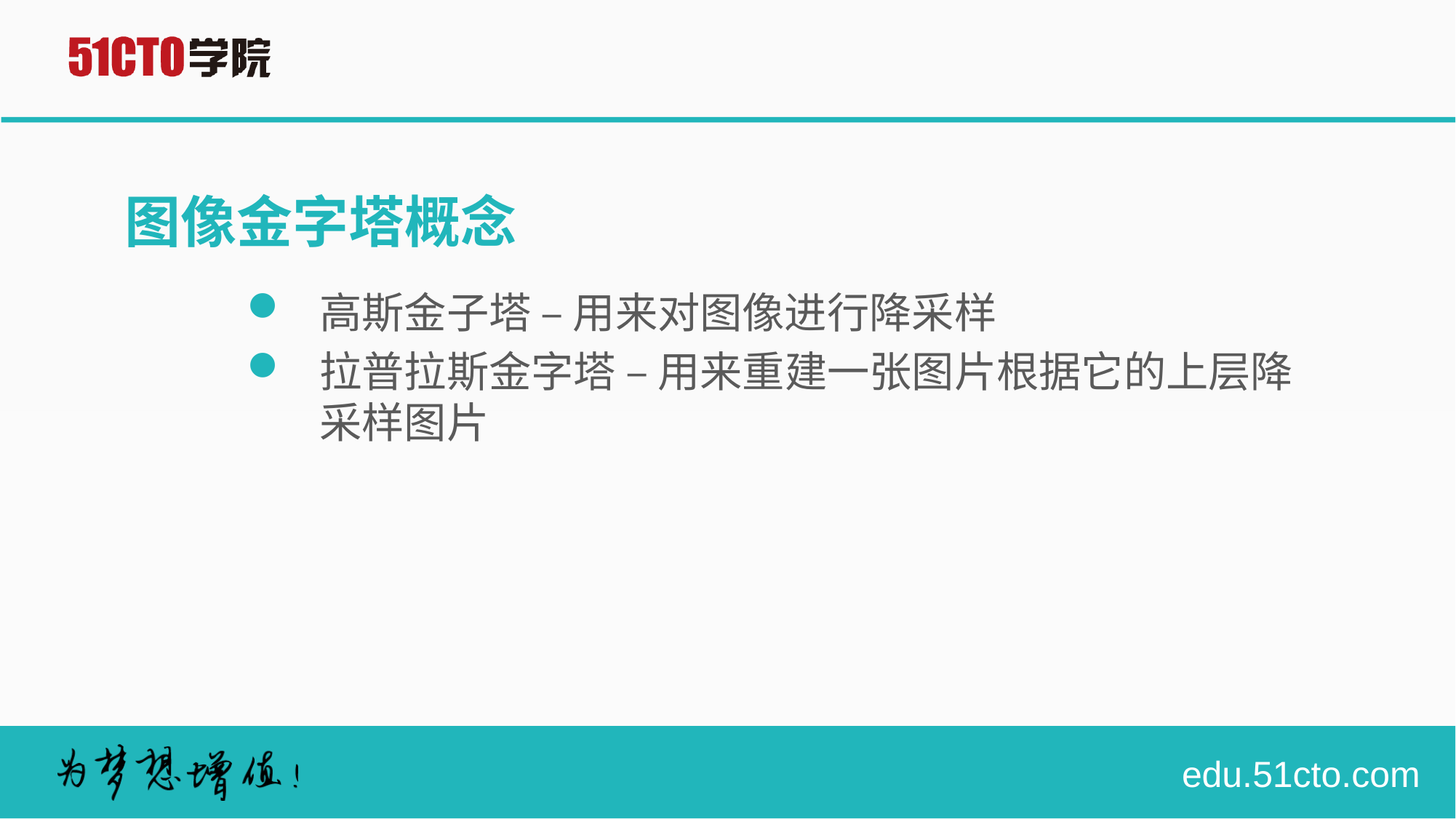

# 图像金字塔概念
高斯金子塔 – 用来对图像进行降采样
拉普拉斯金字塔 – 用来重建一张图片根据它的上层降采样图片